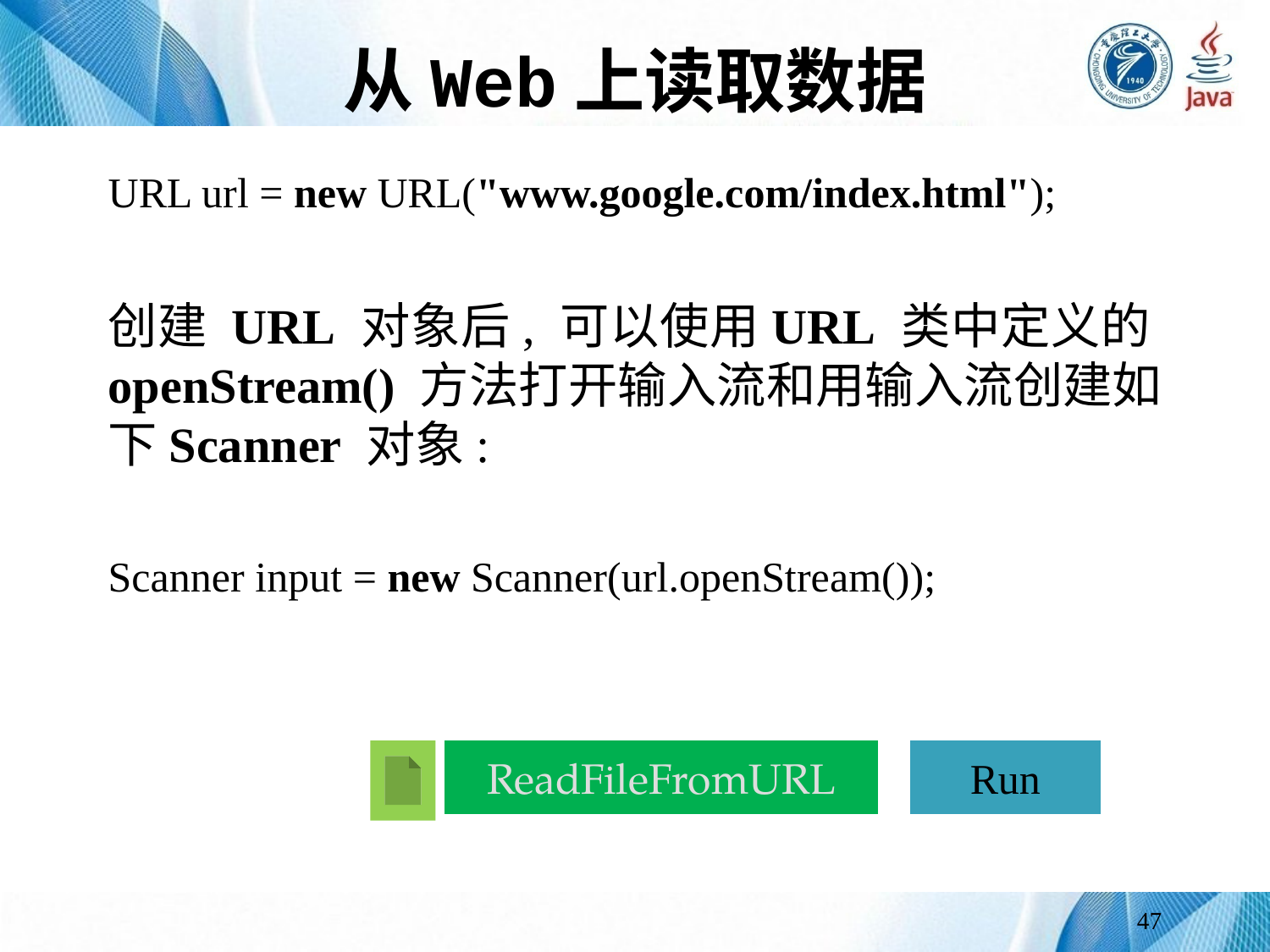

# 从Web上读取数据
URL url = new URL("www.google.com/index.html");

创建 URL 对象后, 可以使用URL 类中定义的openStream() 方法打开输入流和用输入流创建如下Scanner 对象:

Scanner input = new Scanner(url.openStream());

ReadFileFromURL
Run
47